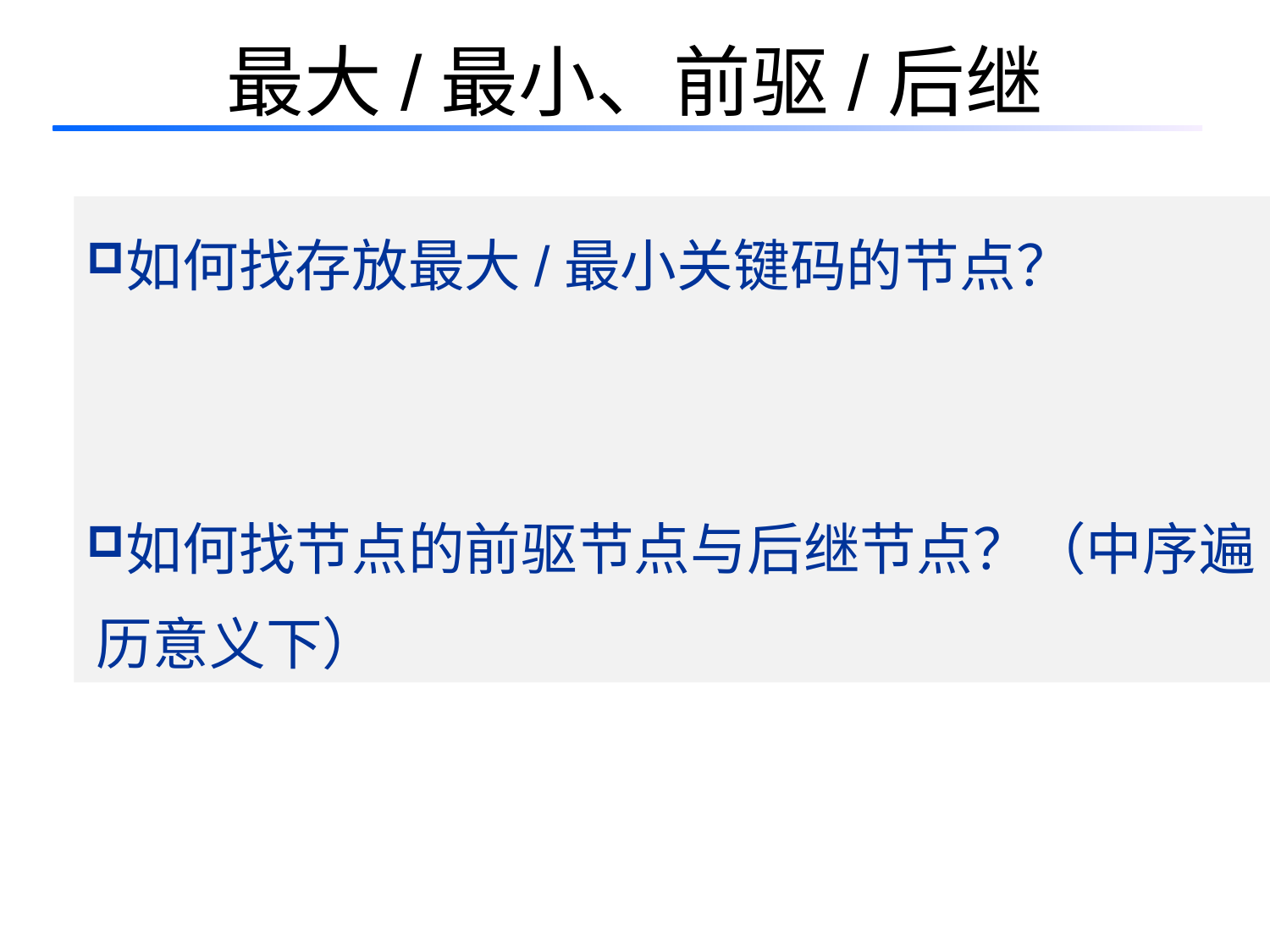

# 最大/最小、前驱/后继

如何找存放最大/最小关键码的节点？

如何找节点的前驱节点与后继节点？（中序遍历意义下）